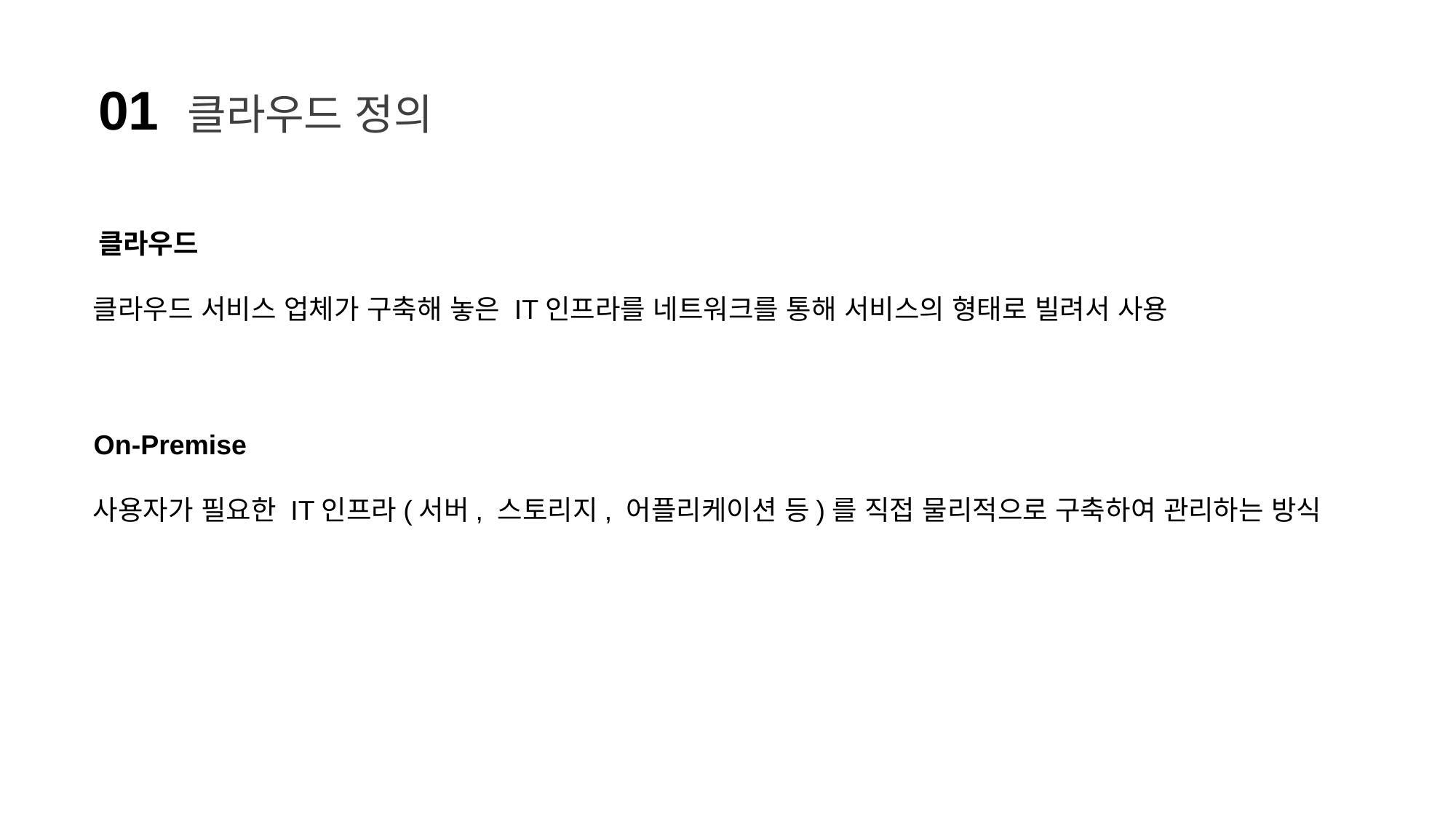

01 클라우드 정의
클라우드
클라우드 서비스 업체가 구축해 놓은 IT인프라를 네트워크를 통해 서비스의 형태로 빌려서 사용
On-Premise
사용자가 필요한 IT인프라(서버, 스토리지, 어플리케이션 등)를 직접 물리적으로 구축하여 관리하는 방식